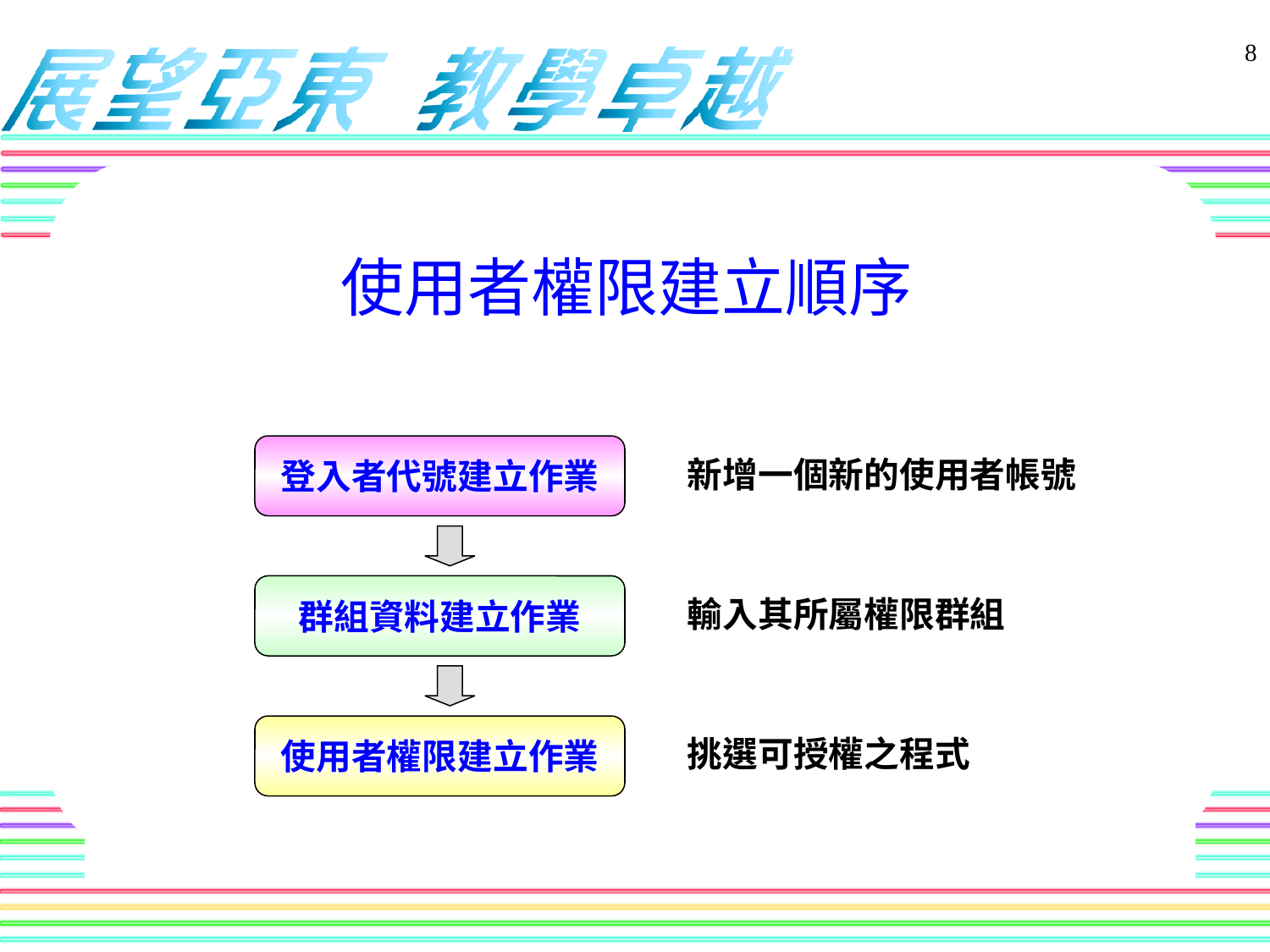

8
使用者權限建立順序

登入者代號建立作業
新增一個新的使用者帳號

群組資料建立作業
輸入其所屬權限群組

使用者權限建立作業
挑選可授權之程式